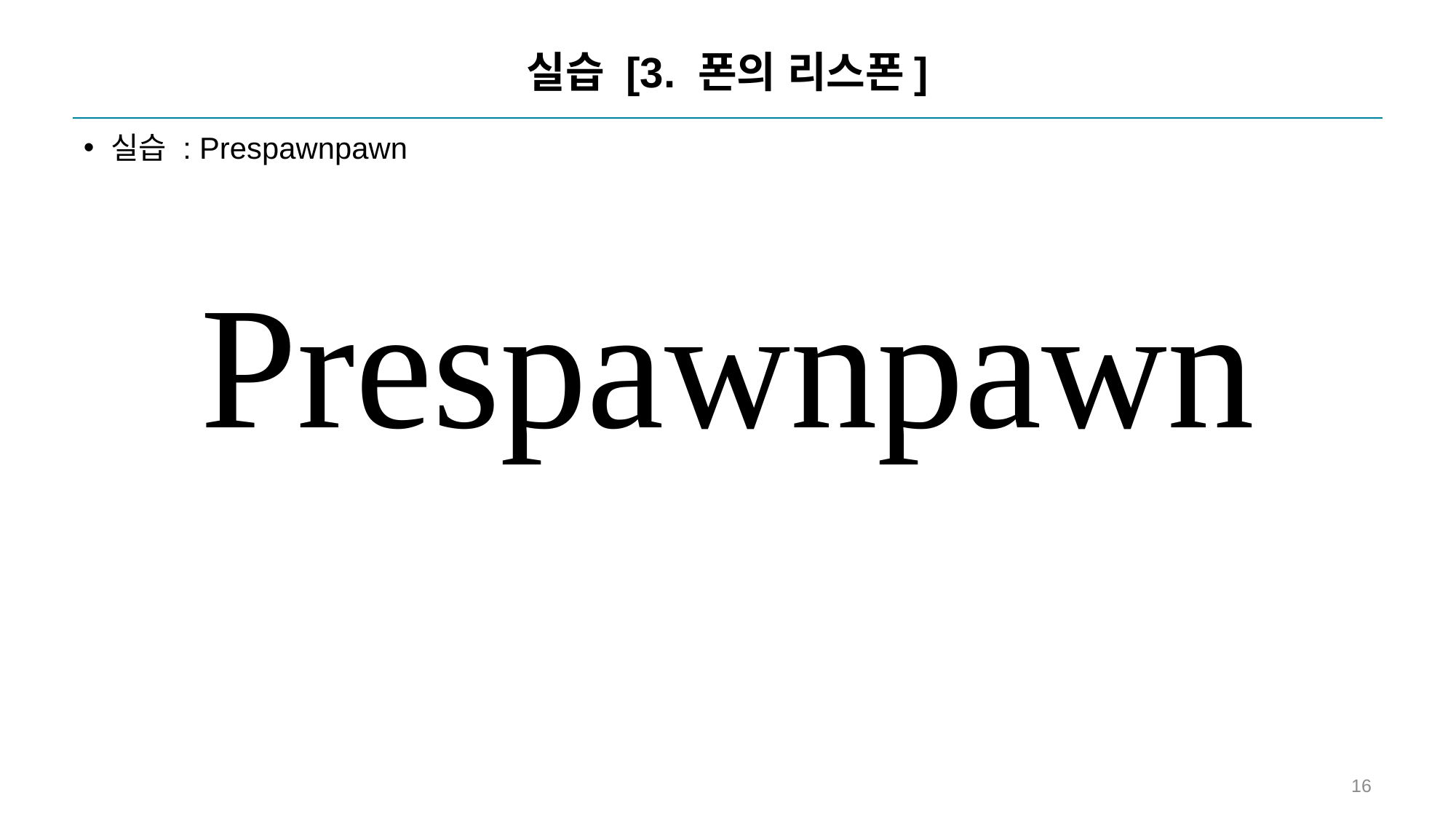

# 실습 [3. 폰의 리스폰]
실습 : Prespawnpawn

Prespawnpawn
16